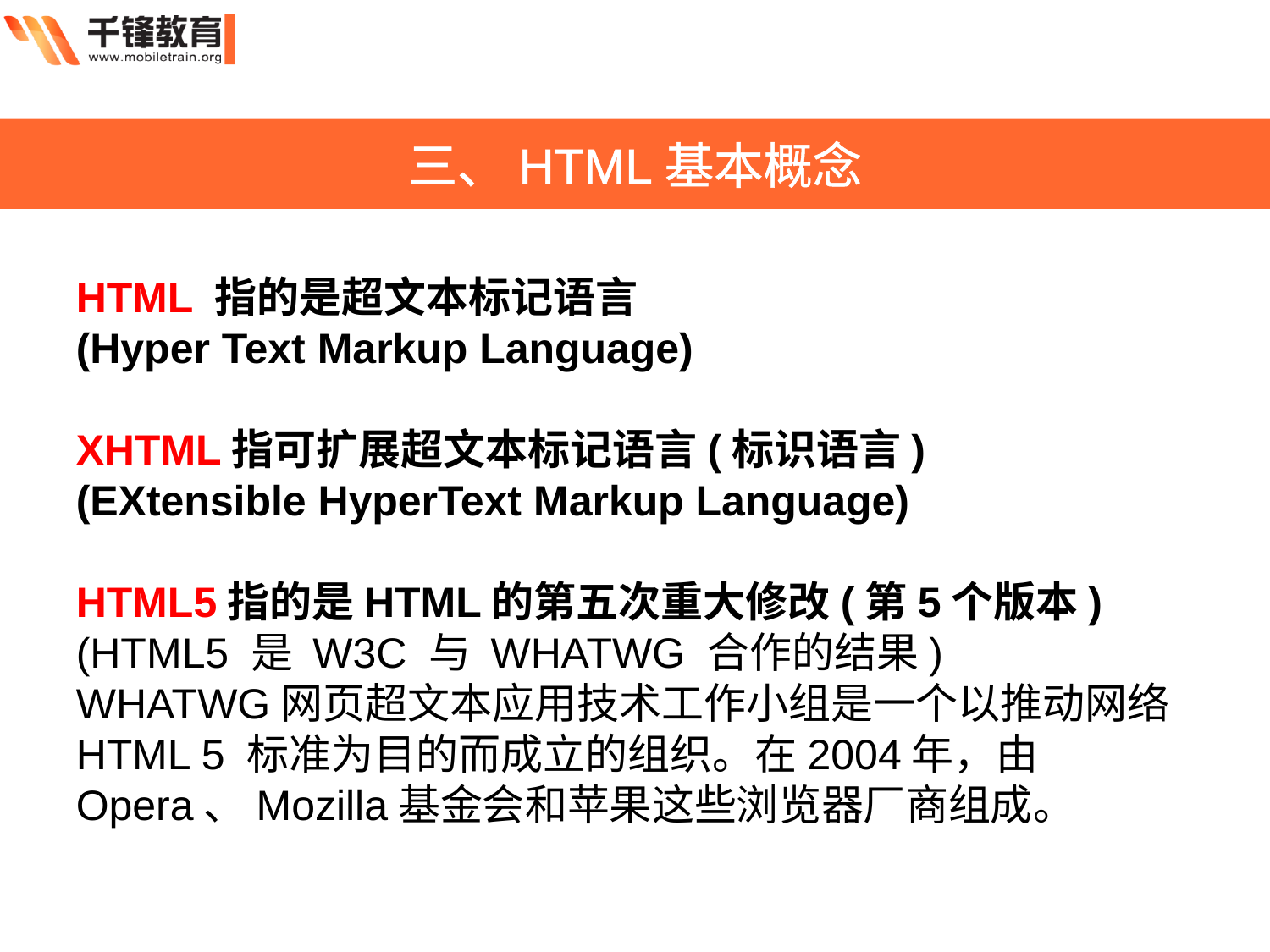

三、HTML基本概念
HTML 指的是超文本标记语言 (Hyper Text Markup Language)

XHTML指可扩展超文本标记语言(标识语言)
(EXtensible HyperText Markup Language)

HTML5指的是HTML的第五次重大修改(第5个版本)
(HTML5 是 W3C 与 WHATWG 合作的结果)
WHATWG网页超文本应用技术工作小组是一个以推动网络HTML 5 标准为目的而成立的组织。在2004年，由Opera、Mozilla基金会和苹果这些浏览器厂商组成。